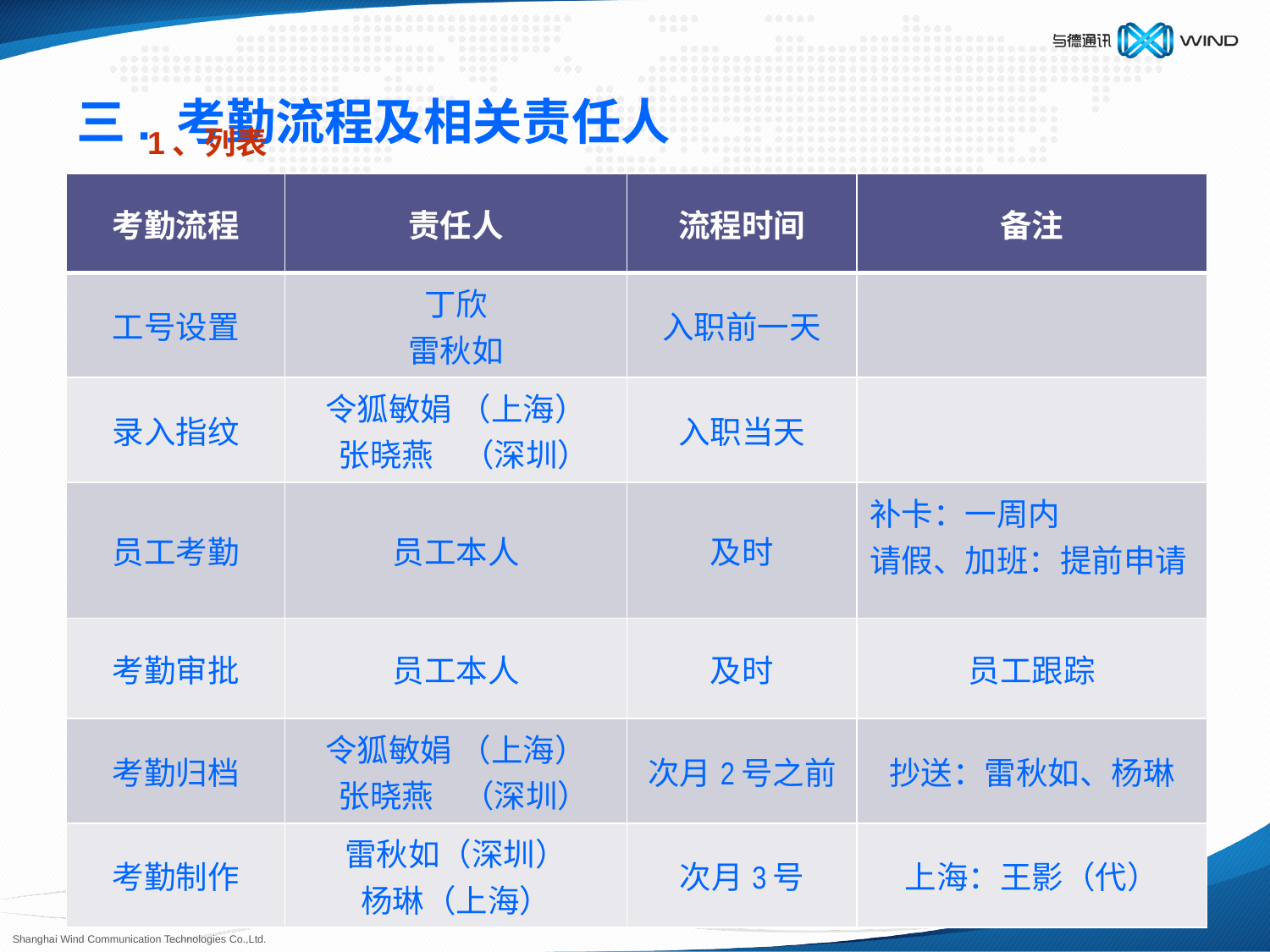

三. 考勤流程及相关责任人
1、列表
| 考勤流程 | 责任人 | 流程时间 | 备注 |
| --- | --- | --- | --- |
| 工号设置 | 丁欣 雷秋如 | 入职前一天 |  |
| 录入指纹 | 令狐敏娟 （上海） 张晓燕 （深圳） | 入职当天 |  |
| 员工考勤 | 员工本人 | 及时 | 补卡：一周内 请假、加班：提前申请 |
| 考勤审批 | 员工本人 | 及时 | 员工跟踪 |
| 考勤归档 | 令狐敏娟 （上海） 张晓燕 （深圳） | 次月2号之前 | 抄送：雷秋如、杨琳 |
| 考勤制作 | 雷秋如（深圳） 杨琳（上海） | 次月3号 | 上海：王影（代） |